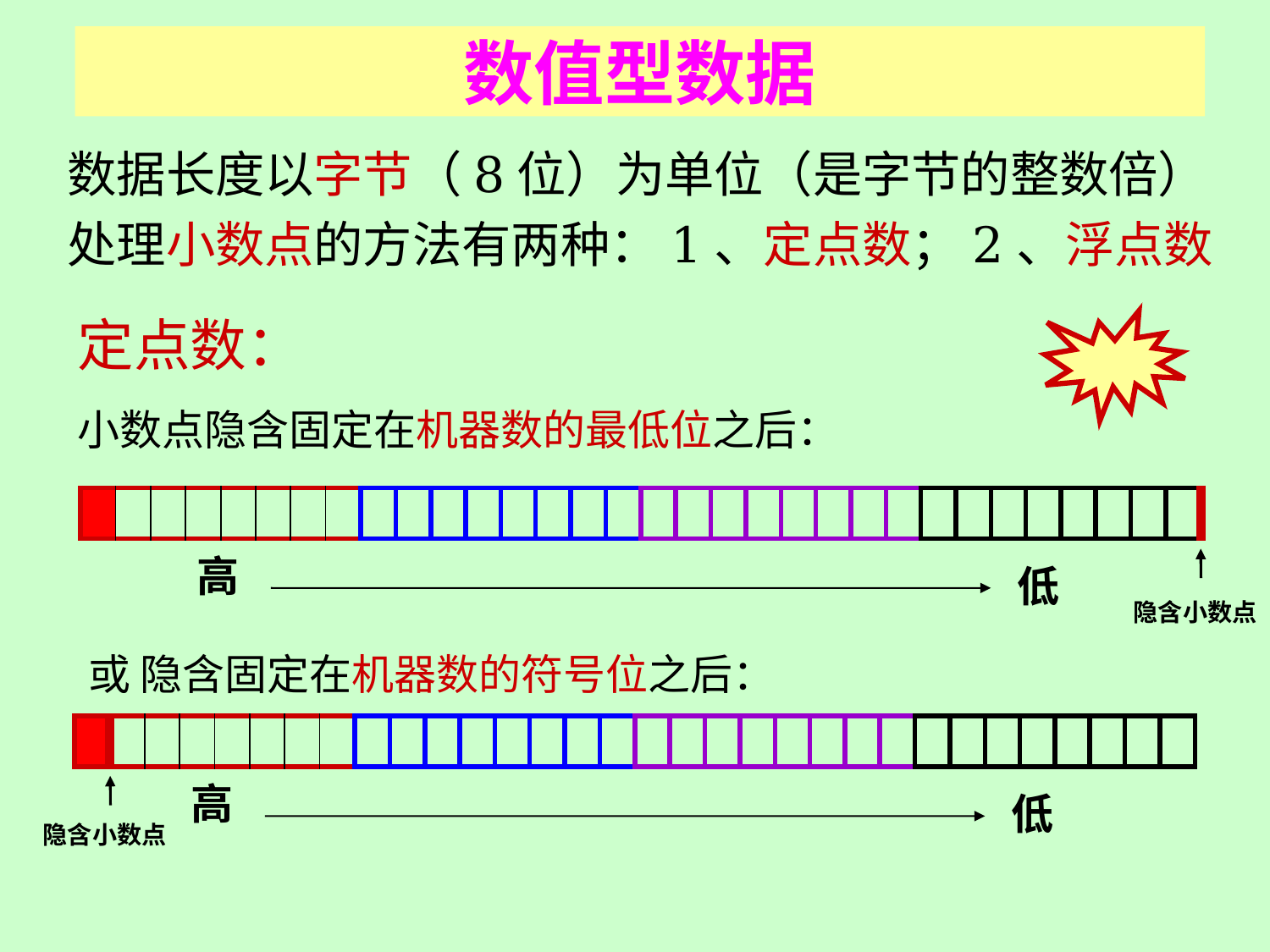

# 数值型数据
数据长度以字节（8位）为单位（是字节的整数倍）
处理小数点的方法有两种：1、定点数；2、浮点数

定点数：
小数点隐含固定在机器数的最低位之后：

|  |  |  |  |  |  |  |  |
| --- | --- | --- | --- | --- | --- | --- | --- |
|  |  |  |  |  |  |  |  |
| --- | --- | --- | --- | --- | --- | --- | --- |
|  |  |  |  |  |  |  |  |
| --- | --- | --- | --- | --- | --- | --- | --- |
|  |  |  |  |  |  |  |  |
| --- | --- | --- | --- | --- | --- | --- | --- |
高
低

隐含小数点
或 隐含固定在机器数的符号位之后：
|  |  |  |  |  |  |  |  |
| --- | --- | --- | --- | --- | --- | --- | --- |
|  |  |  |  |  |  |  |  |
| --- | --- | --- | --- | --- | --- | --- | --- |
|  |  |  |  |  |  |  |  |
| --- | --- | --- | --- | --- | --- | --- | --- |
|  |  |  |  |  |  |  |  |
| --- | --- | --- | --- | --- | --- | --- | --- |
高

低
隐含小数点

91